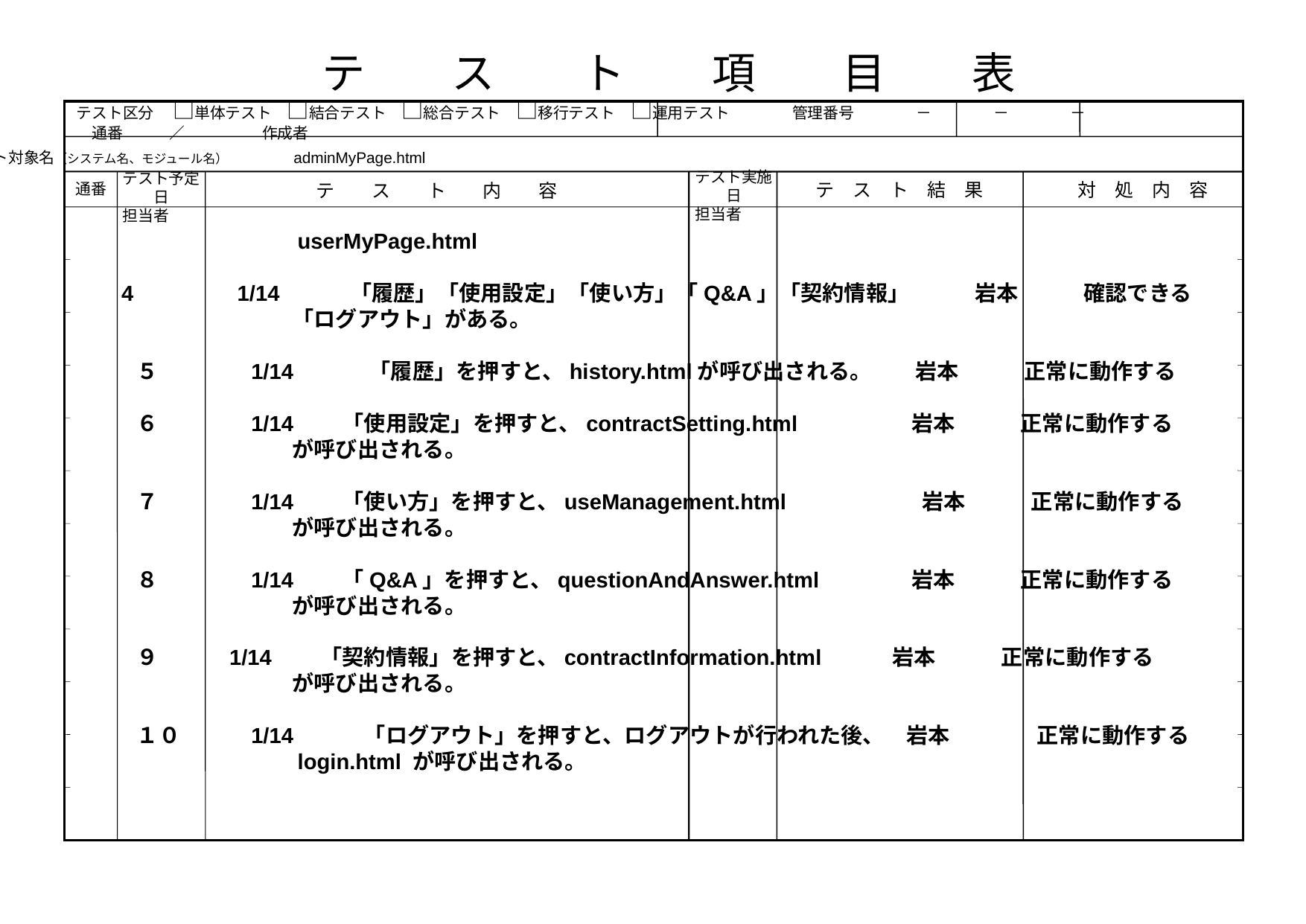

テ　　ス　　ト　　項　　目　　表
テスト区分　 □単体テスト　□結合テスト　□総合テスト　□移行テスト　□運用テスト　　         管理番号　　　　－　　　　－　　　　－　　　　　　通番　　　／　　　　　作成者

テスト対象名（システム名、モジュール名）　　　　adminMyPage.html
テスト実施日
担当者
テスト予定日
担当者

テ　ス　ト　結　果
対　処　内　容
通番
テ　　ス　　ト　　内　　容

　	　　　userMyPage.html

 4 　　　　1/14　　　「履歴」「使用設定」「使い方」「Q&A」「契約情報」　　　岩本　　　確認できる
	　　　「ログアウト」がある。

　５　　　　1/14　　　 「履歴」を押すと、history.htmlが呼び出される。　　岩本　　　正常に動作する

　６　　　　1/14　　「使用設定」を押すと、contractSetting.html　　　　　岩本　　　正常に動作する
	　　　が呼び出される。

　７　　　　1/14　　「使い方」を押すと、useManagement.html　　　　　　岩本　　　正常に動作する
	　　　が呼び出される。

　８　　　　1/14　　「Q&A」を押すと、questionAndAnswer.html　　　　岩本　　　正常に動作する
	　　　が呼び出される。

　９　　　1/14　　「契約情報」を押すと、contractInformation.html　　　岩本　　　正常に動作する
	　　　が呼び出される。

　１０　　　1/14　　　「ログアウト」を押すと、ログアウトが行われた後、　岩本　　　　正常に動作する
	　　　login.html が呼び出される。